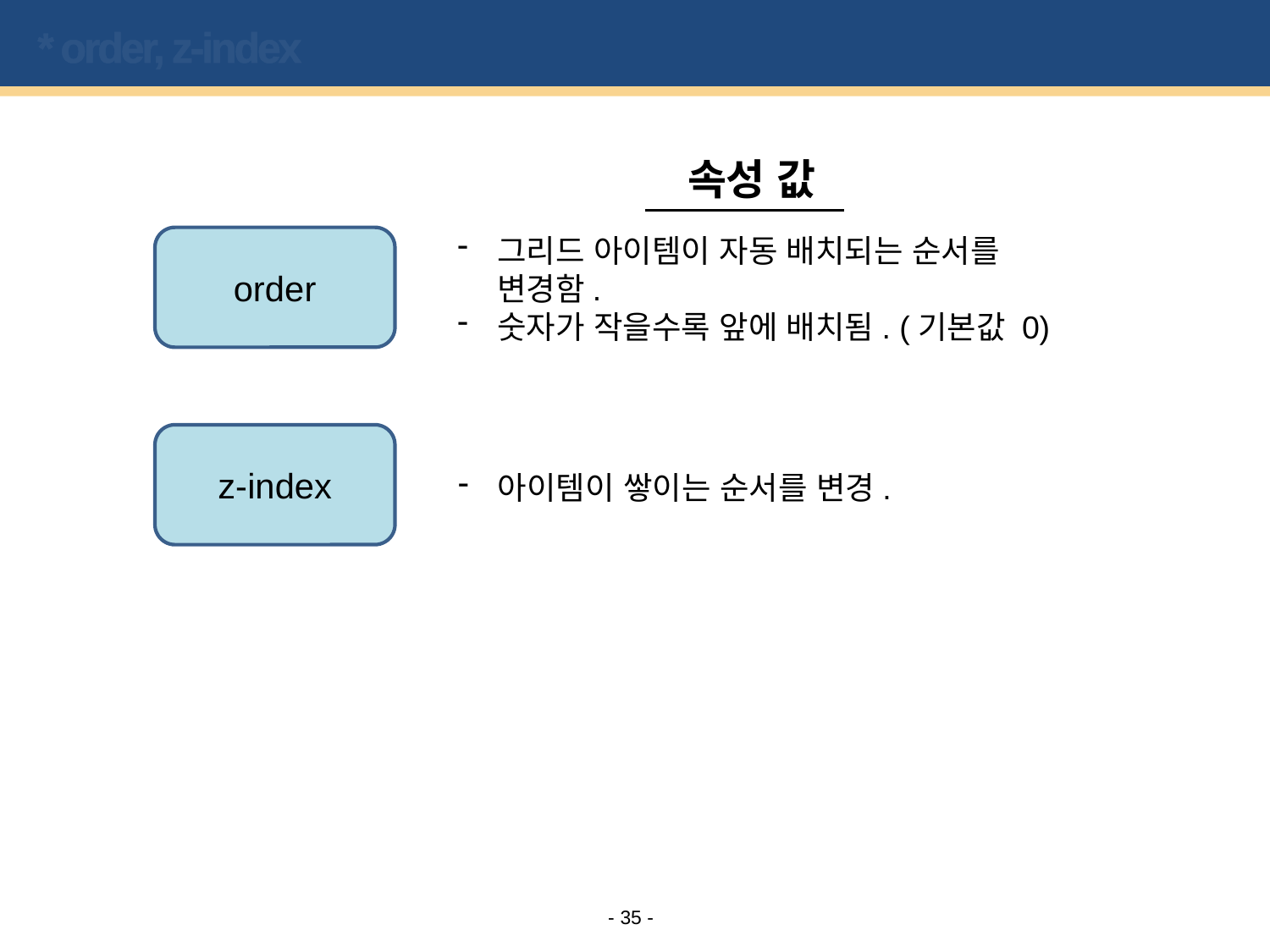

# * order, z-index
속성 값
그리드 아이템이 자동 배치되는 순서를 변경함.
숫자가 작을수록 앞에 배치됨. (기본값 0)
order
z-index
아이템이 쌓이는 순서를 변경.